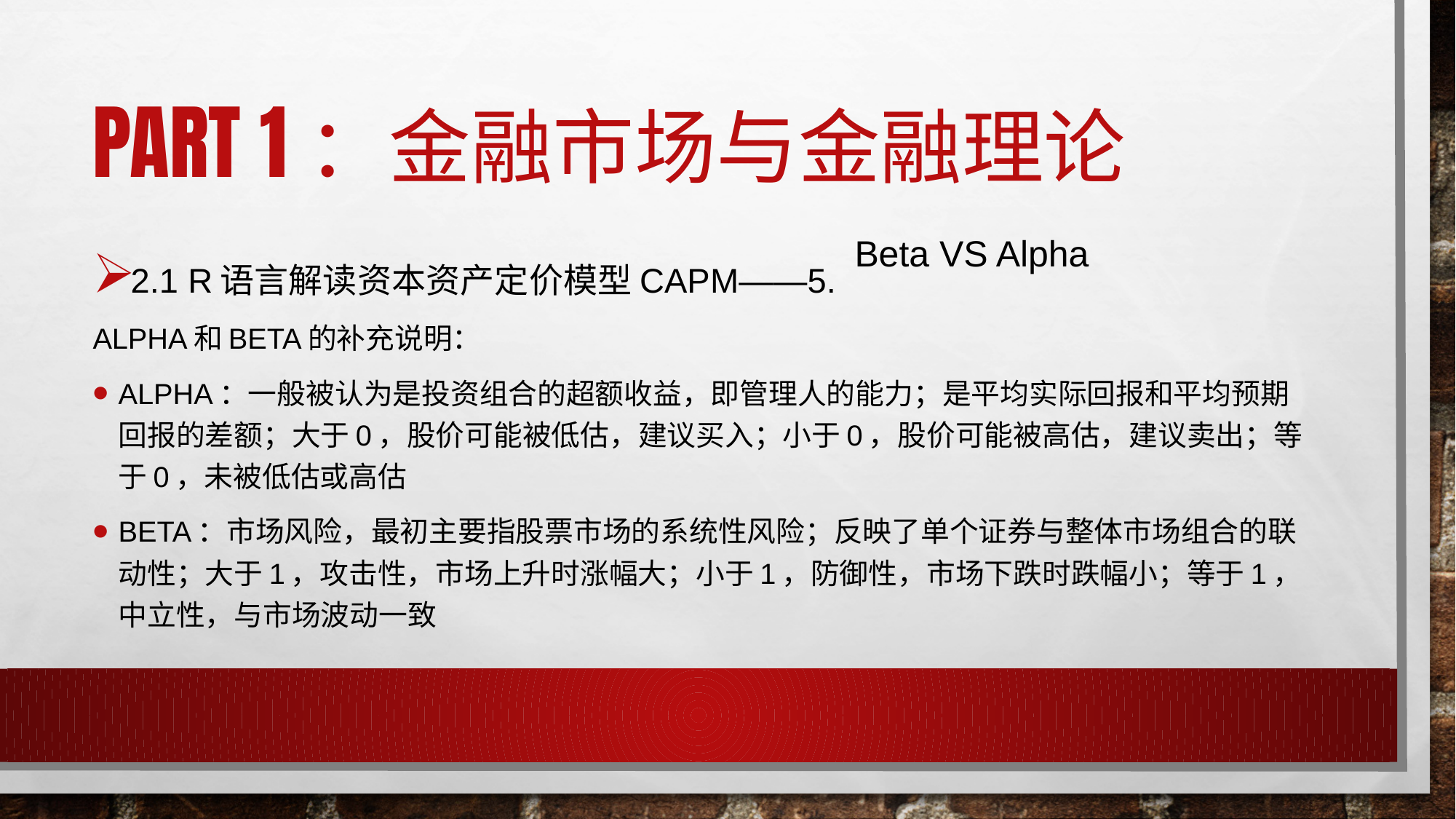

# Part 1：金融市场与金融理论
Beta VS Alpha
2.1 R语言解读资本资产定价模型CAPM——5.
Alpha和beta的补充说明：
Alpha：一般被认为是投资组合的超额收益，即管理人的能力；是平均实际回报和平均预期回报的差额；大于0，股价可能被低估，建议买入；小于0，股价可能被高估，建议卖出；等于0，未被低估或高估
Beta：市场风险，最初主要指股票市场的系统性风险；反映了单个证券与整体市场组合的联动性；大于1，攻击性，市场上升时涨幅大；小于1，防御性，市场下跌时跌幅小；等于1，中立性，与市场波动一致